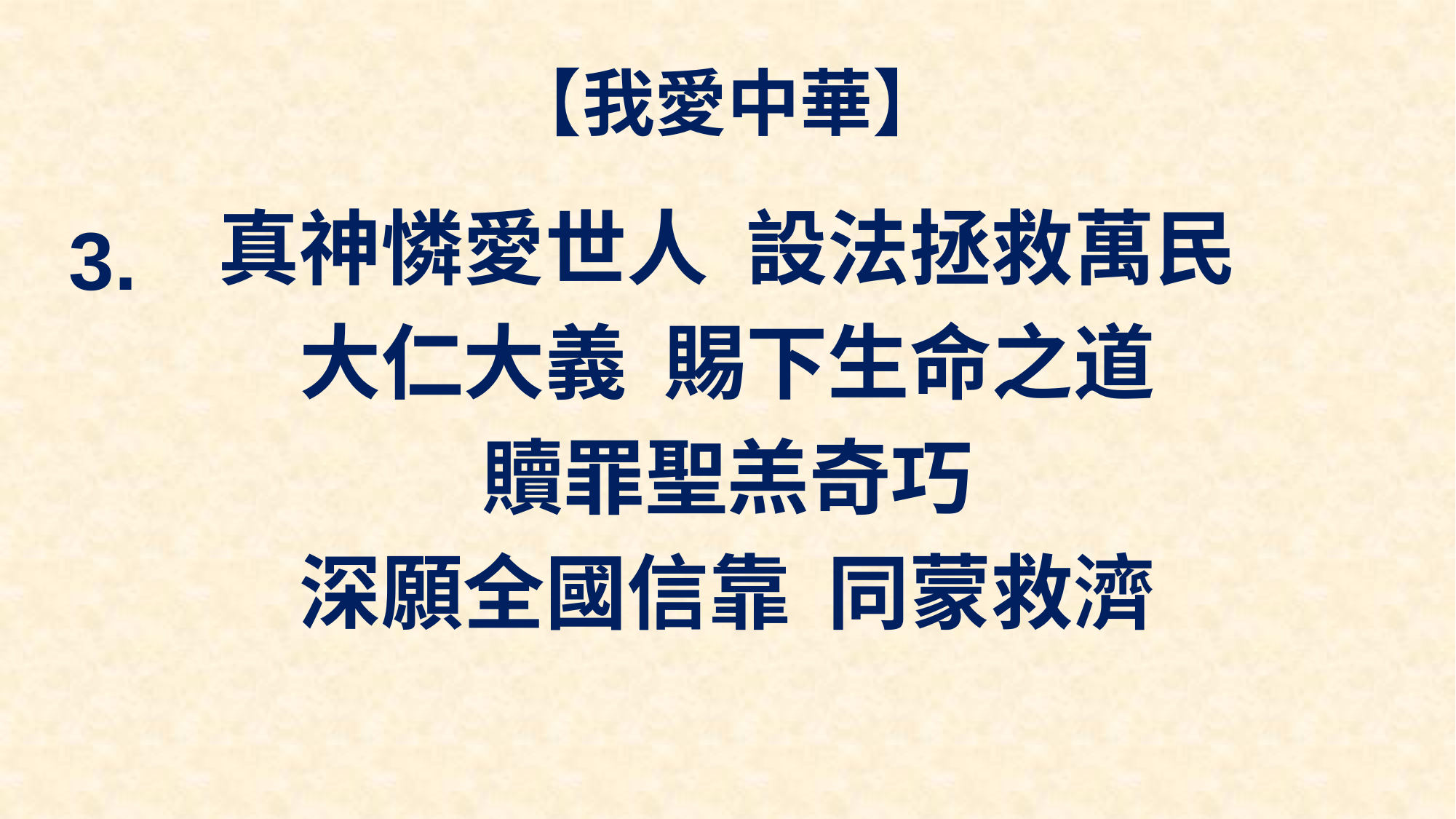

# 【我愛中華】
真神憐愛世人  設法拯救萬民
大仁大義  賜下生命之道
贖罪聖羔奇巧
深願全國信靠  同蒙救濟
3.